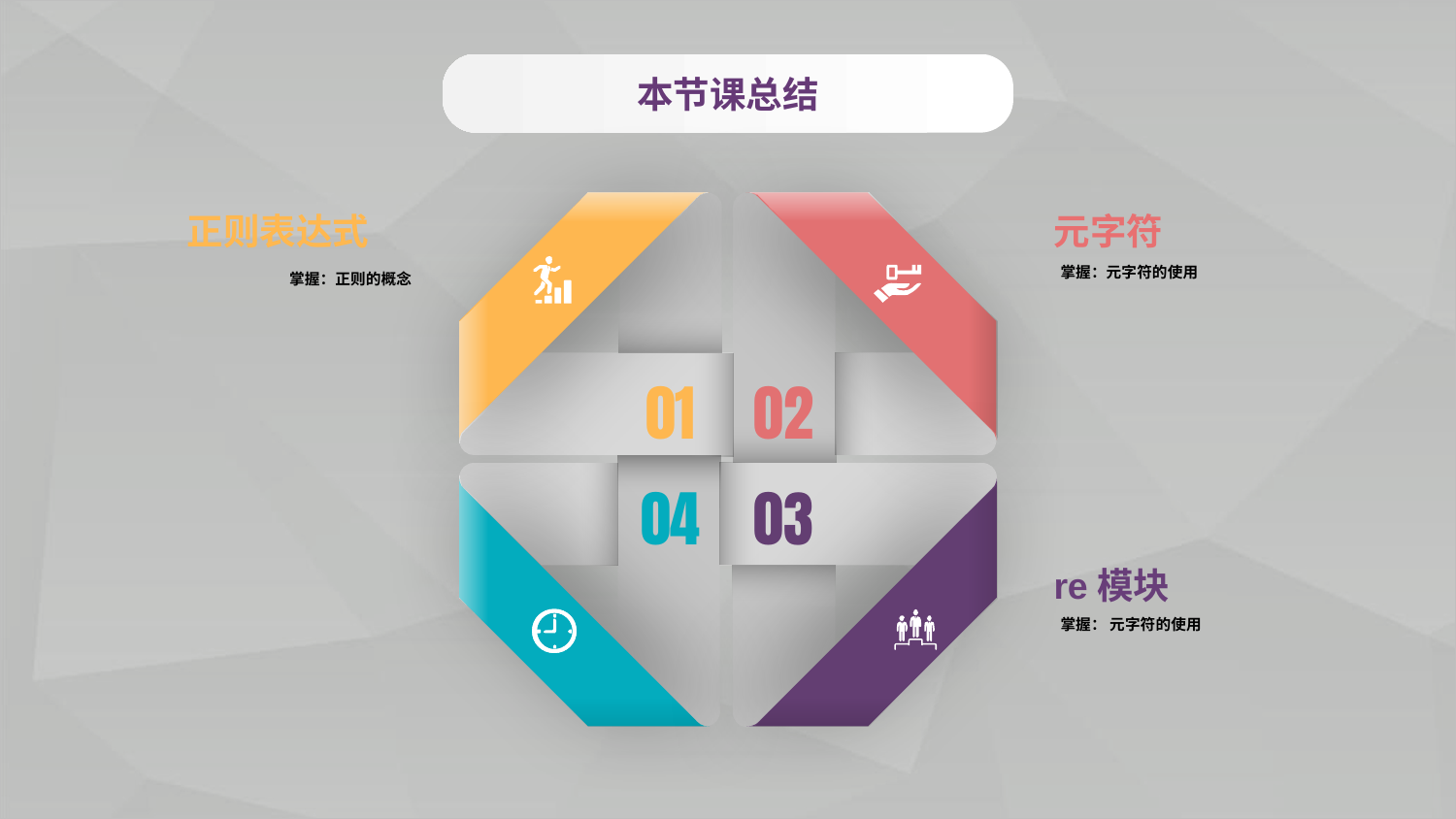

本节课总结

正则表达式
掌握：正则的概念
元字符
掌握：元字符的使用

01
02
04
03
re模块
掌握： 元字符的使用